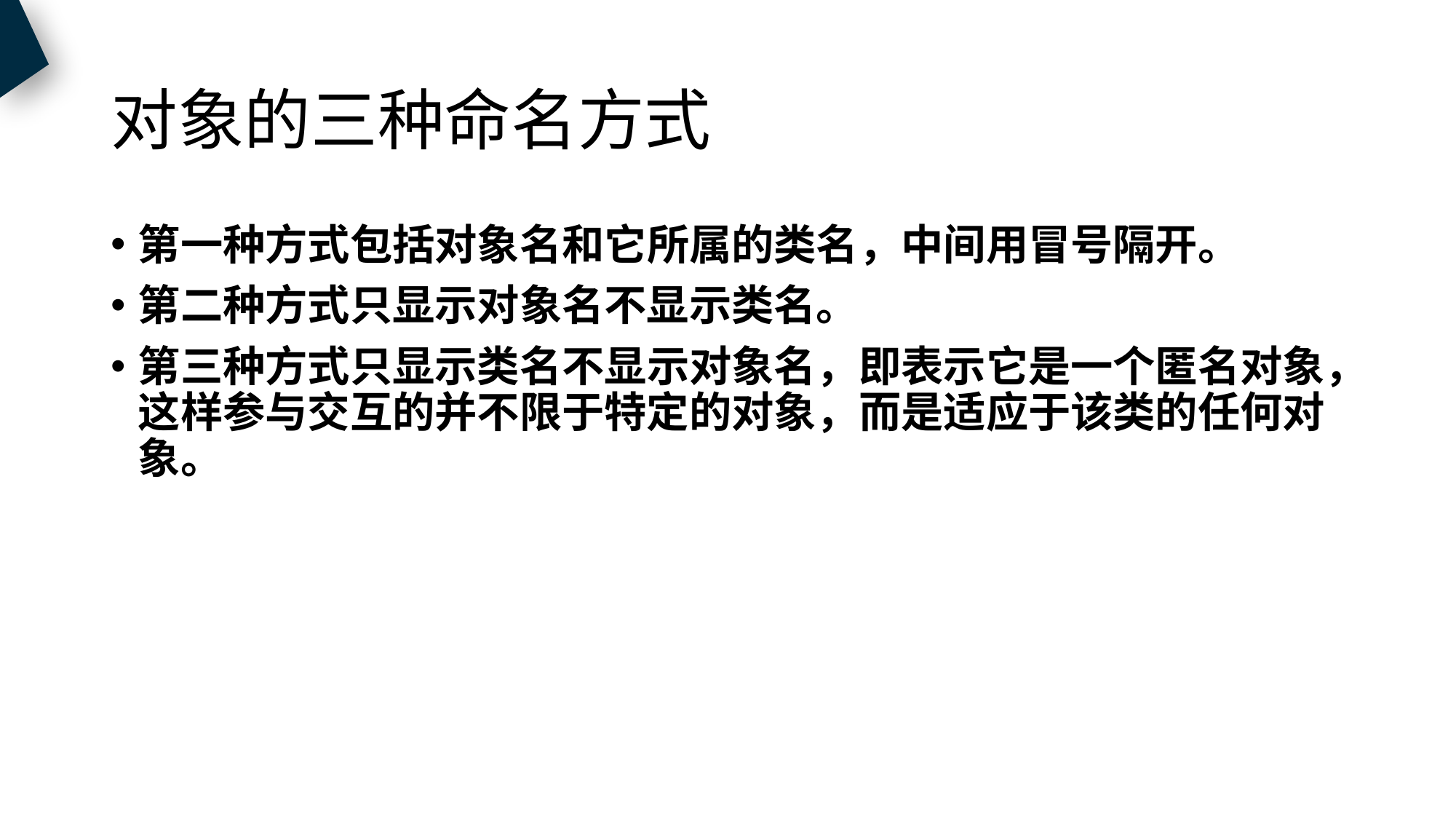

# 对象的三种命名方式
第一种方式包括对象名和它所属的类名，中间用冒号隔开。
第二种方式只显示对象名不显示类名。
第三种方式只显示类名不显示对象名，即表示它是一个匿名对象，这样参与交互的并不限于特定的对象，而是适应于该类的任何对象。